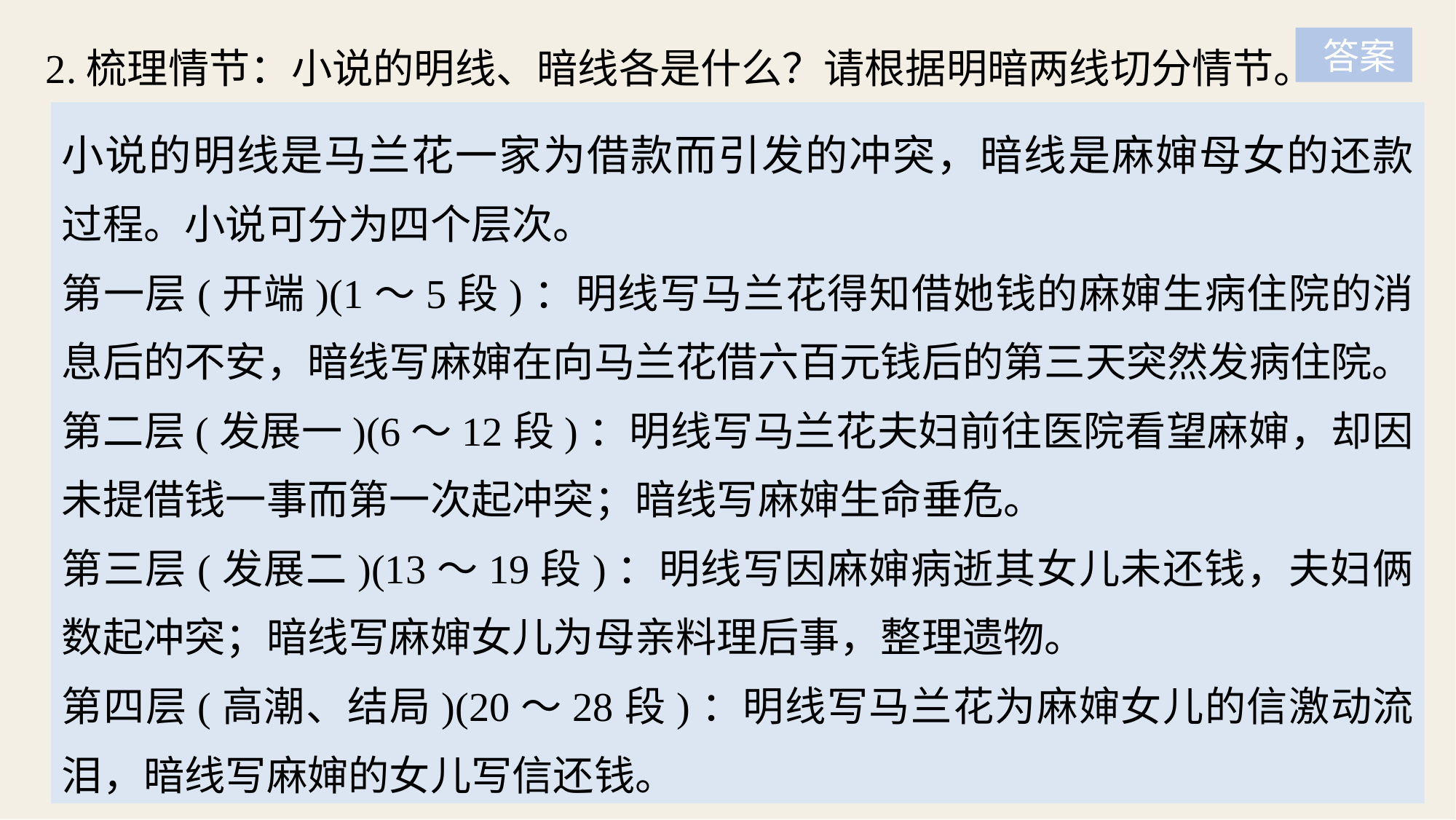

2.梳理情节：小说的明线、暗线各是什么？请根据明暗两线切分情节。
 答案
小说的明线是马兰花一家为借款而引发的冲突，暗线是麻婶母女的还款过程。小说可分为四个层次。
第一层(开端)(1～5段)：明线写马兰花得知借她钱的麻婶生病住院的消息后的不安，暗线写麻婶在向马兰花借六百元钱后的第三天突然发病住院。
第二层(发展一)(6～12段)：明线写马兰花夫妇前往医院看望麻婶，却因未提借钱一事而第一次起冲突；暗线写麻婶生命垂危。
第三层(发展二)(13～19段)：明线写因麻婶病逝其女儿未还钱，夫妇俩数起冲突；暗线写麻婶女儿为母亲料理后事，整理遗物。
第四层(高潮、结局)(20～28段)：明线写马兰花为麻婶女儿的信激动流泪，暗线写麻婶的女儿写信还钱。